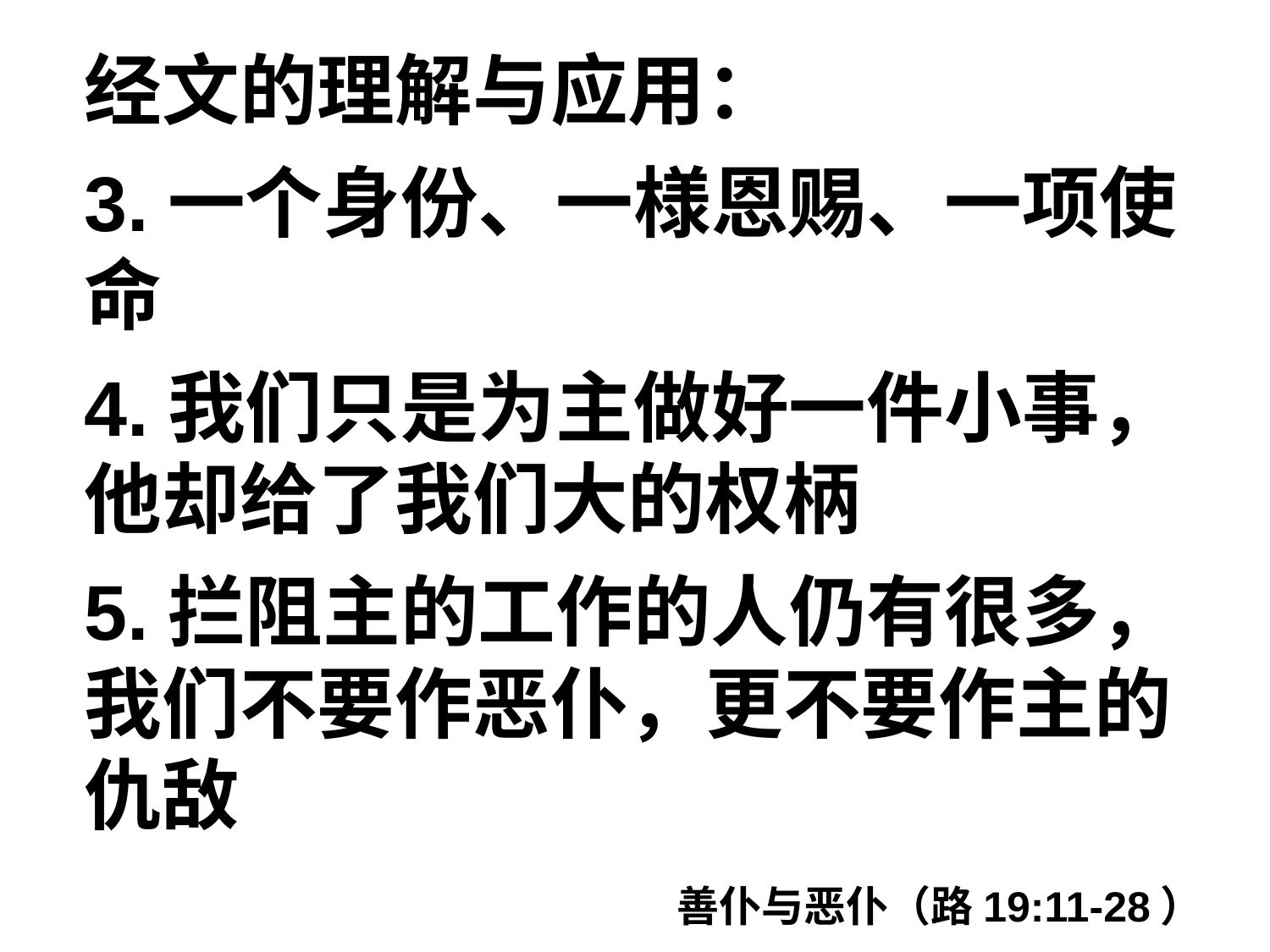

经文的理解与应用：
3.一个身份、一様恩赐、一项使命
4.我们只是为主做好一件小事，他却给了我们大的权柄
5.拦阻主的工作的人仍有很多，我们不要作恶仆，更不要作主的仇敌
善仆与恶仆（路19:11-28）